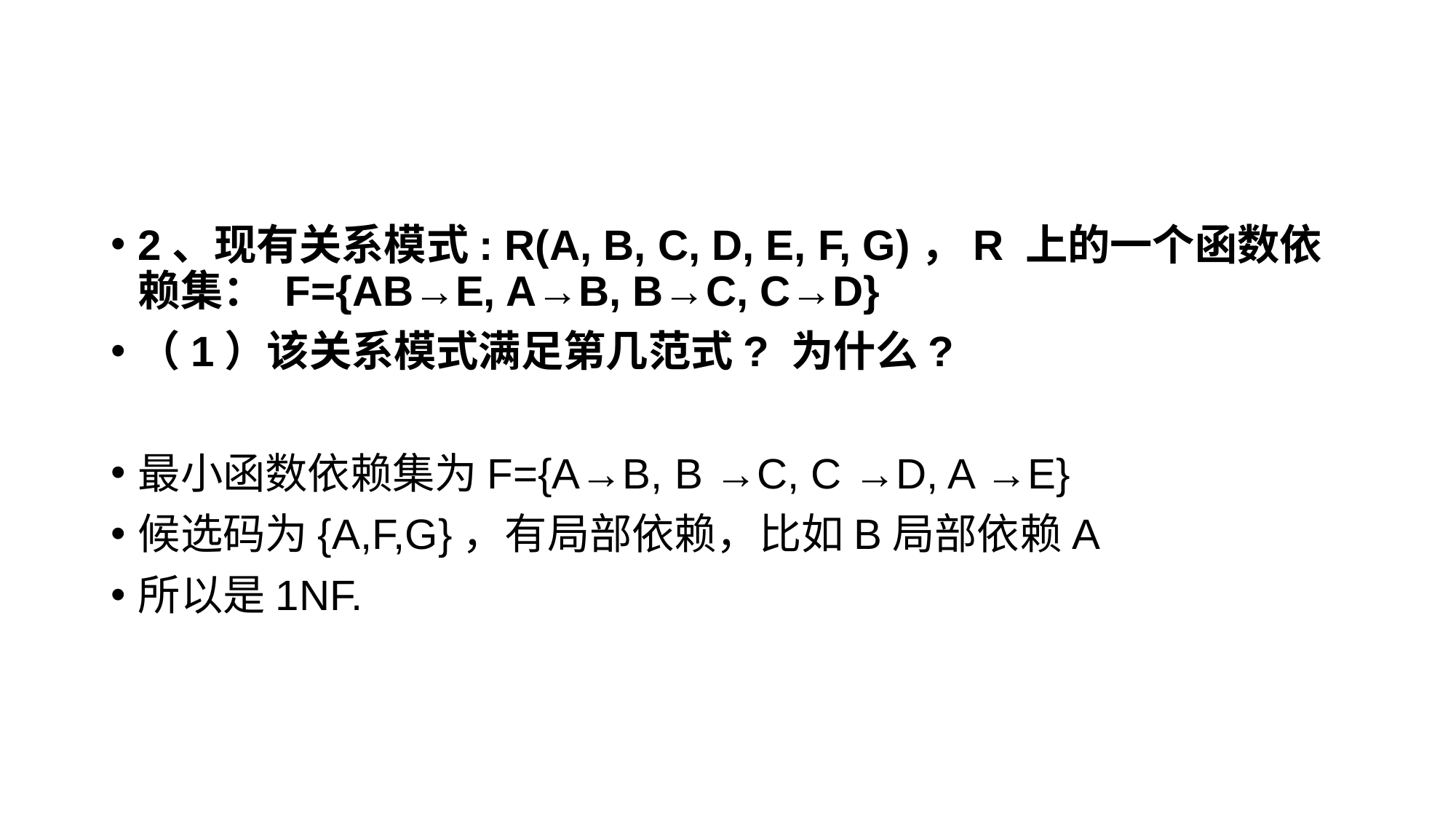

#
2、现有关系模式: R(A, B, C, D, E, F, G)，R 上的一个函数依赖集： F={AB→E, A→B, B→C, C→D}
（1）该关系模式满足第几范式? 为什么?

最小函数依赖集为F={A→B, B →C, C →D, A →E}
候选码为{A,F,G}，有局部依赖，比如B局部依赖A
所以是1NF.